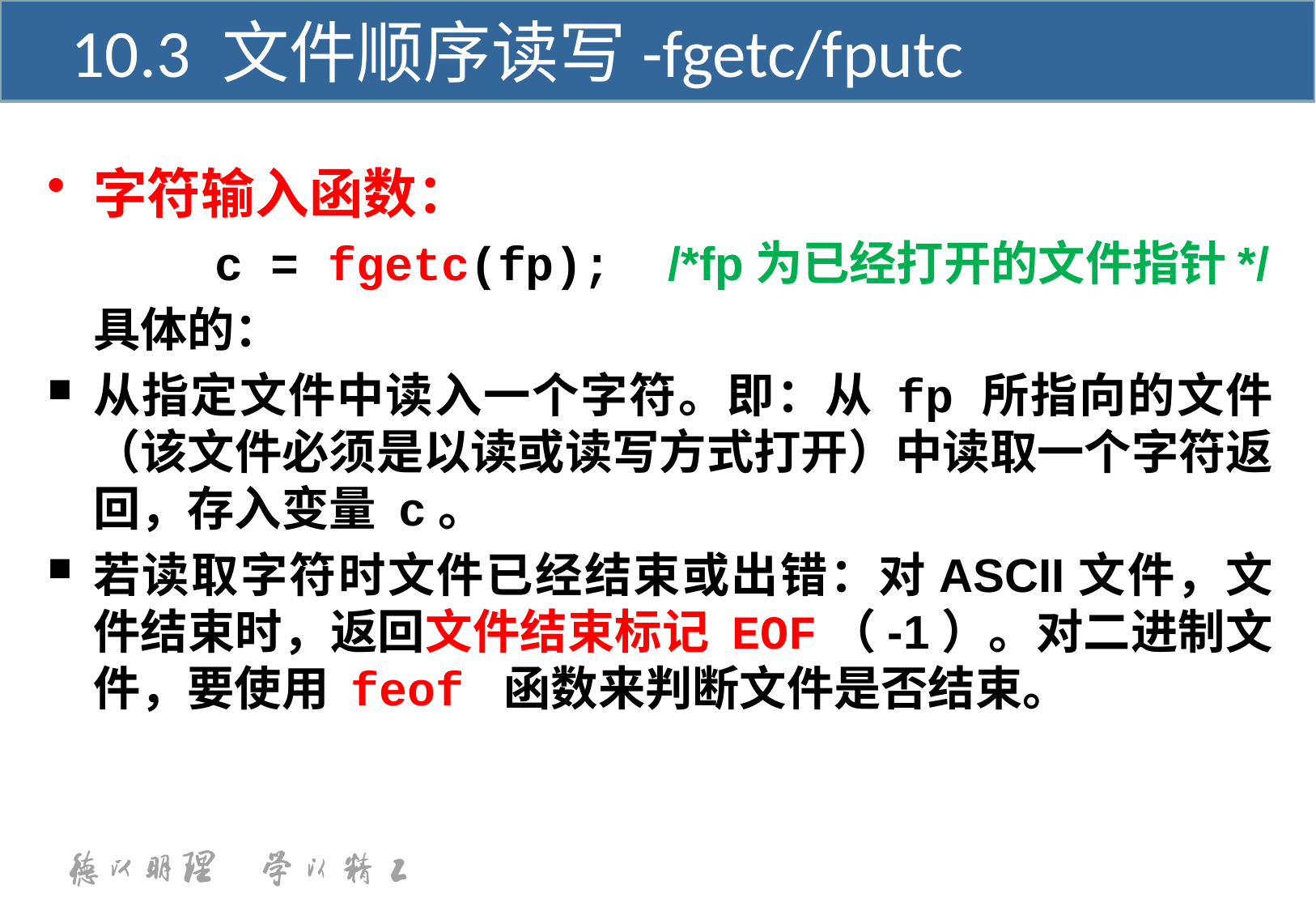

10.3 文件顺序读写-fgetc/fputc
字符输入函数：
		c = fgetc(fp);  /*fp为已经打开的文件指针*/
	具体的：
从指定文件中读入一个字符。即：从 fp 所指向的文件（该文件必须是以读或读写方式打开）中读取一个字符返回，存入变量 c。
若读取字符时文件已经结束或出错：对ASCII文件，文件结束时，返回文件结束标记 EOF（-1）。对二进制文件，要使用 feof 函数来判断文件是否结束。